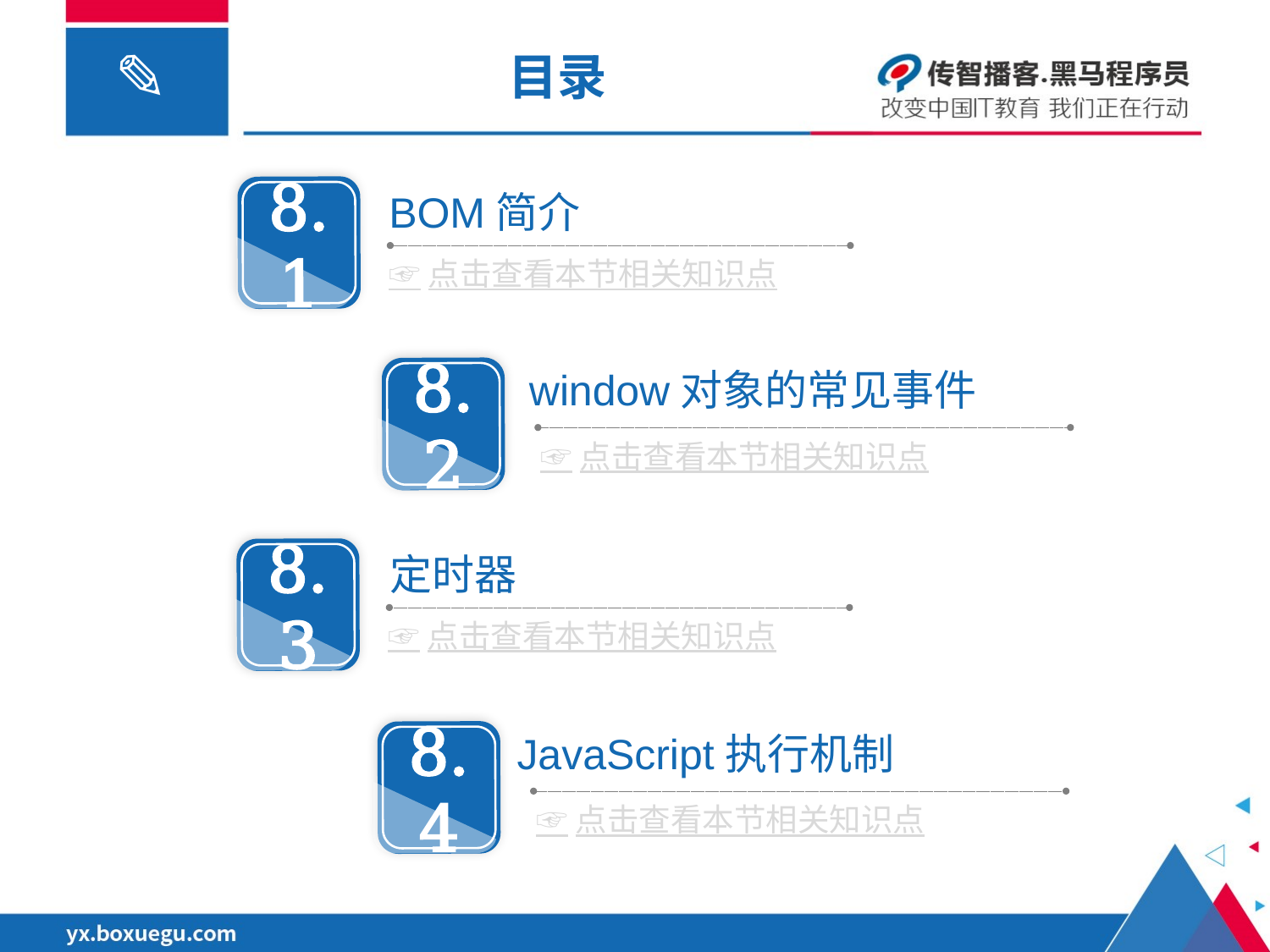

# 目录
8.1

BOM简介
☞点击查看本节相关知识点
8.2

window对象的常见事件
☞点击查看本节相关知识点
8.3

定时器
☞点击查看本节相关知识点
8.4

JavaScript执行机制
☞点击查看本节相关知识点